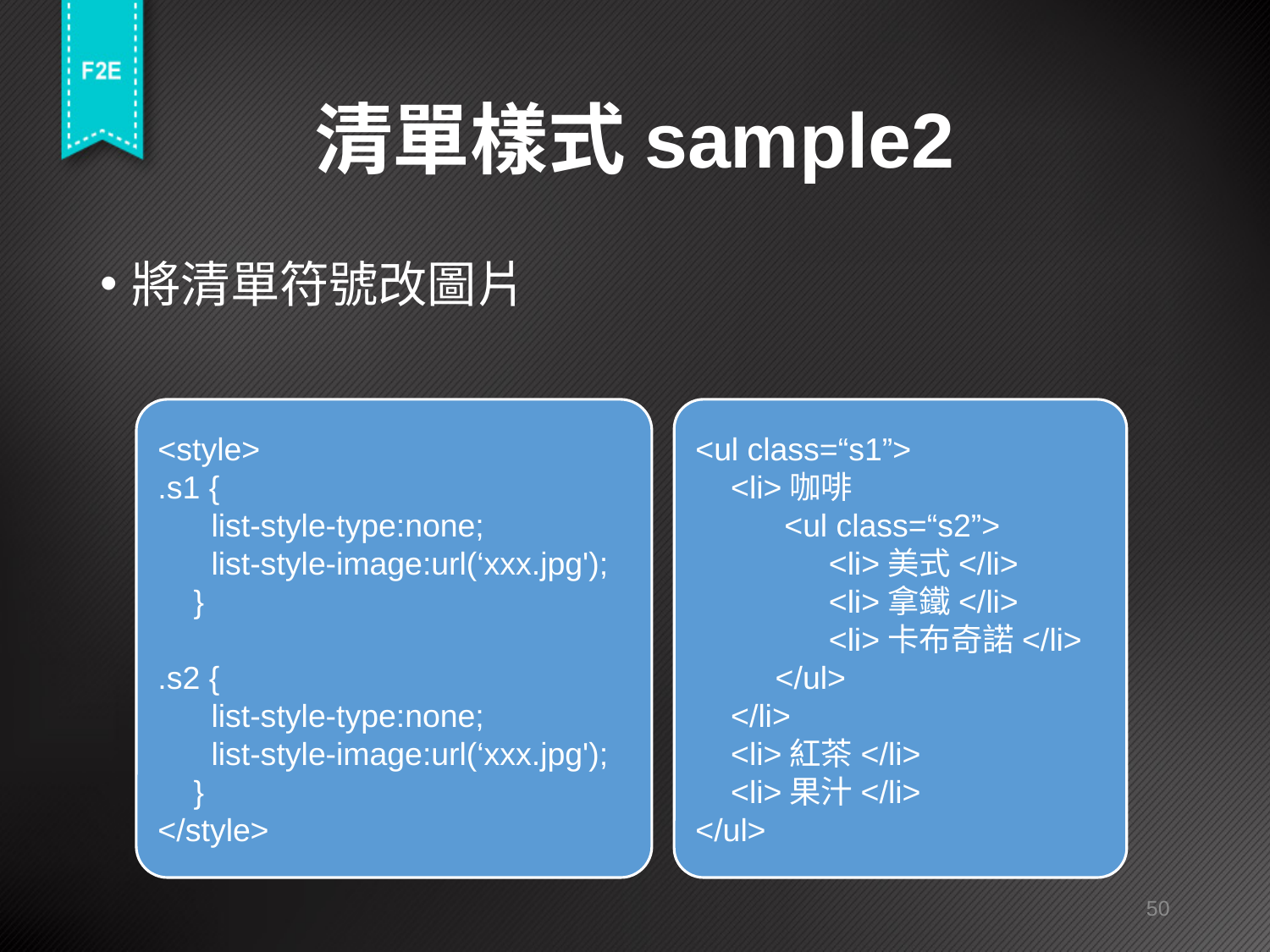

# 清單樣式sample2
將清單符號改圖片
<style>
.s1 {
      list-style-type:none;
      list-style-image:url(‘xxx.jpg');
    }

.s2 {
      list-style-type:none;
      list-style-image:url(‘xxx.jpg');
    }
</style>
<ul class=“s1”>
    <li>咖啡
          <ul class=“s2”>
               <li>美式</li>
               <li>拿鐵</li>
               <li>卡布奇諾</li>
         </ul>
    </li>
    <li>紅茶</li>
    <li>果汁</li>
</ul>
50